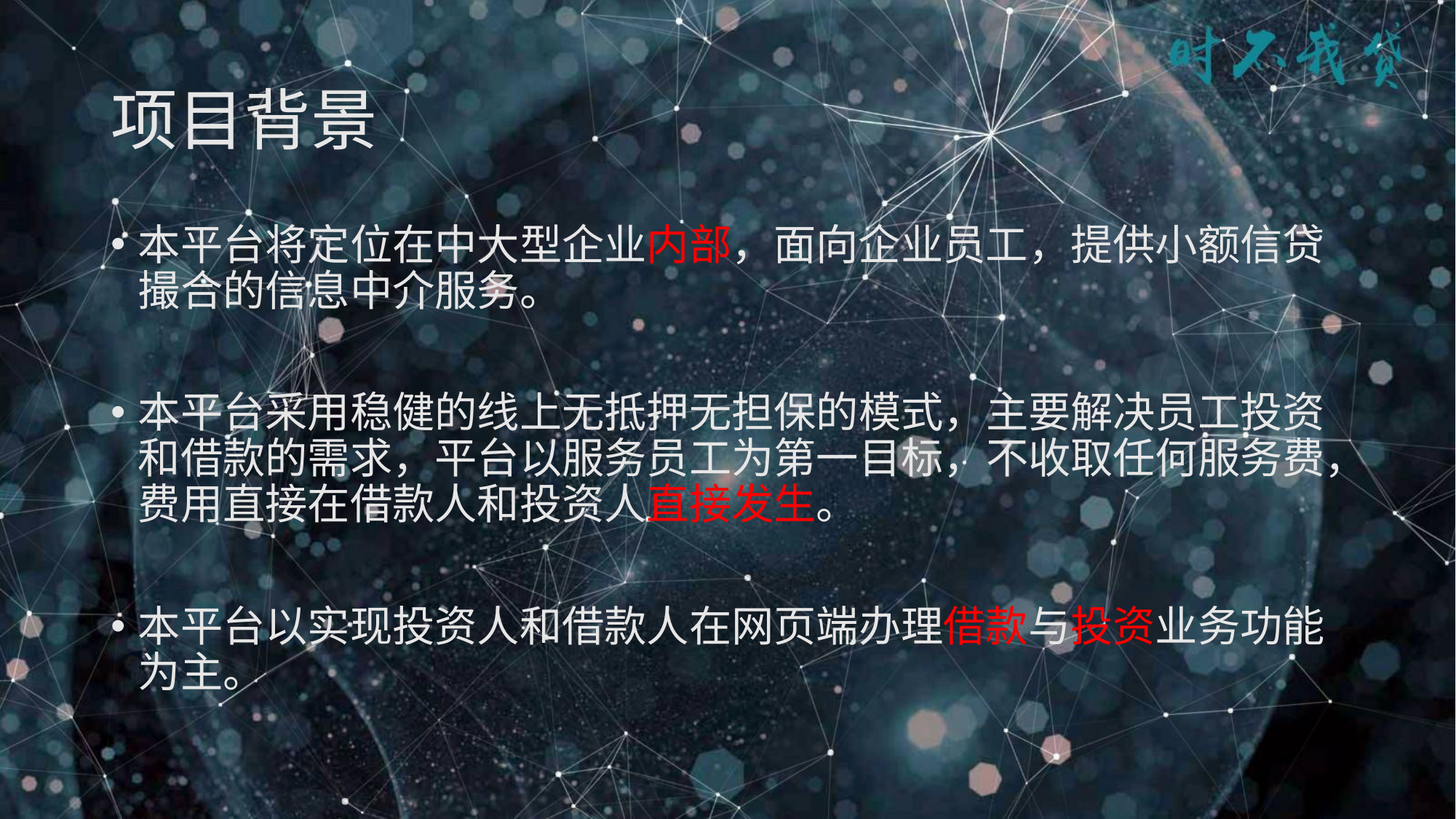

# 项目背景
本平台将定位在中大型企业内部，面向企业员工，提供小额信贷撮合的信息中介服务。

本平台采用稳健的线上无抵押无担保的模式，主要解决员工投资和借款的需求，平台以服务员工为第一目标，不收取任何服务费，费用直接在借款人和投资人直接发生。

本平台以实现投资人和借款人在网页端办理借款与投资业务功能为主。